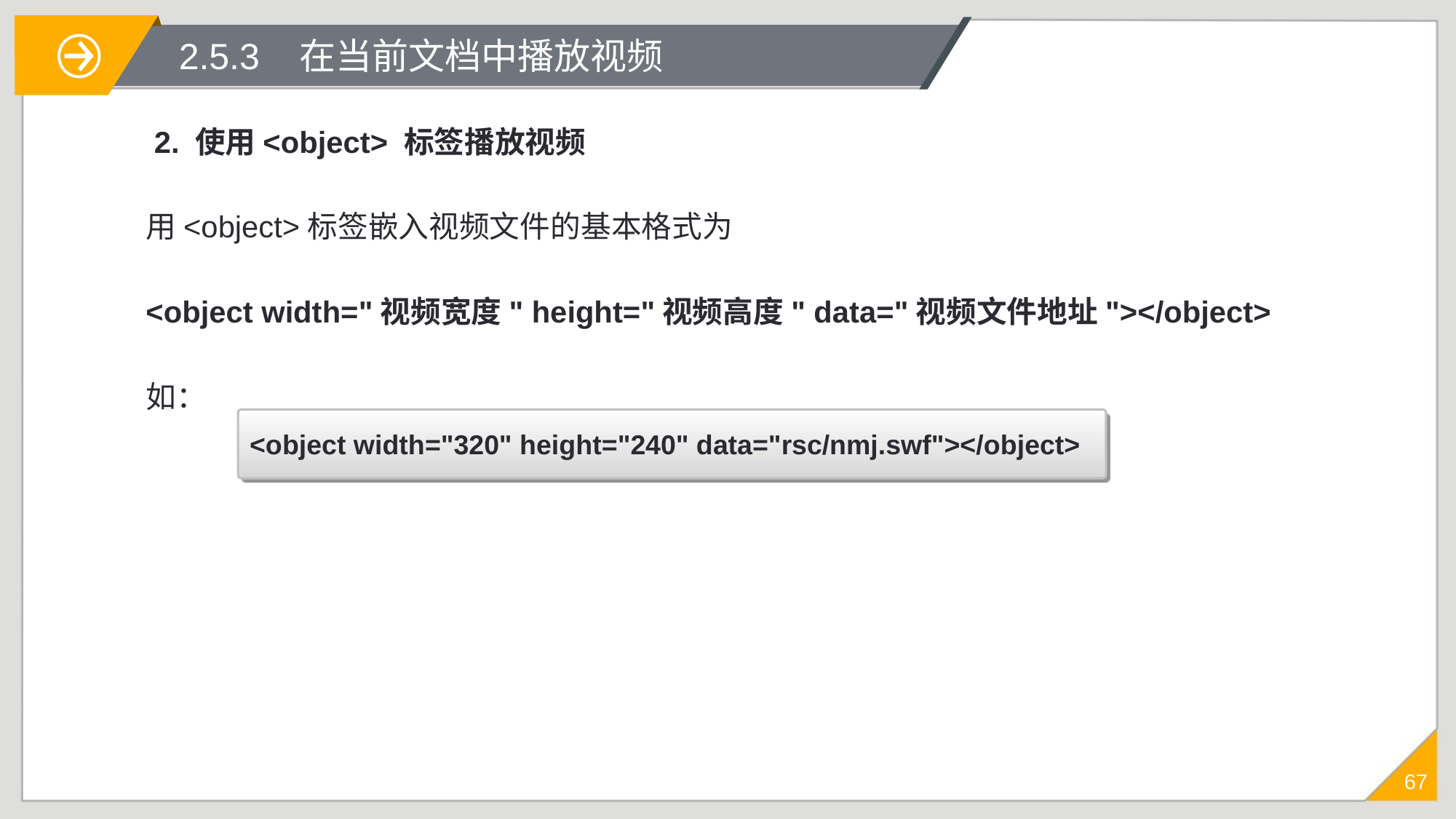

2.5.3   在当前文档中播放视频
 2. 使用<object> 标签播放视频

用<object>标签嵌入视频文件的基本格式为

<object width="视频宽度" height="视频高度" data="视频文件地址"></object>

如：

<object width="320" height="240" data="rsc/nmj.swf"></object>